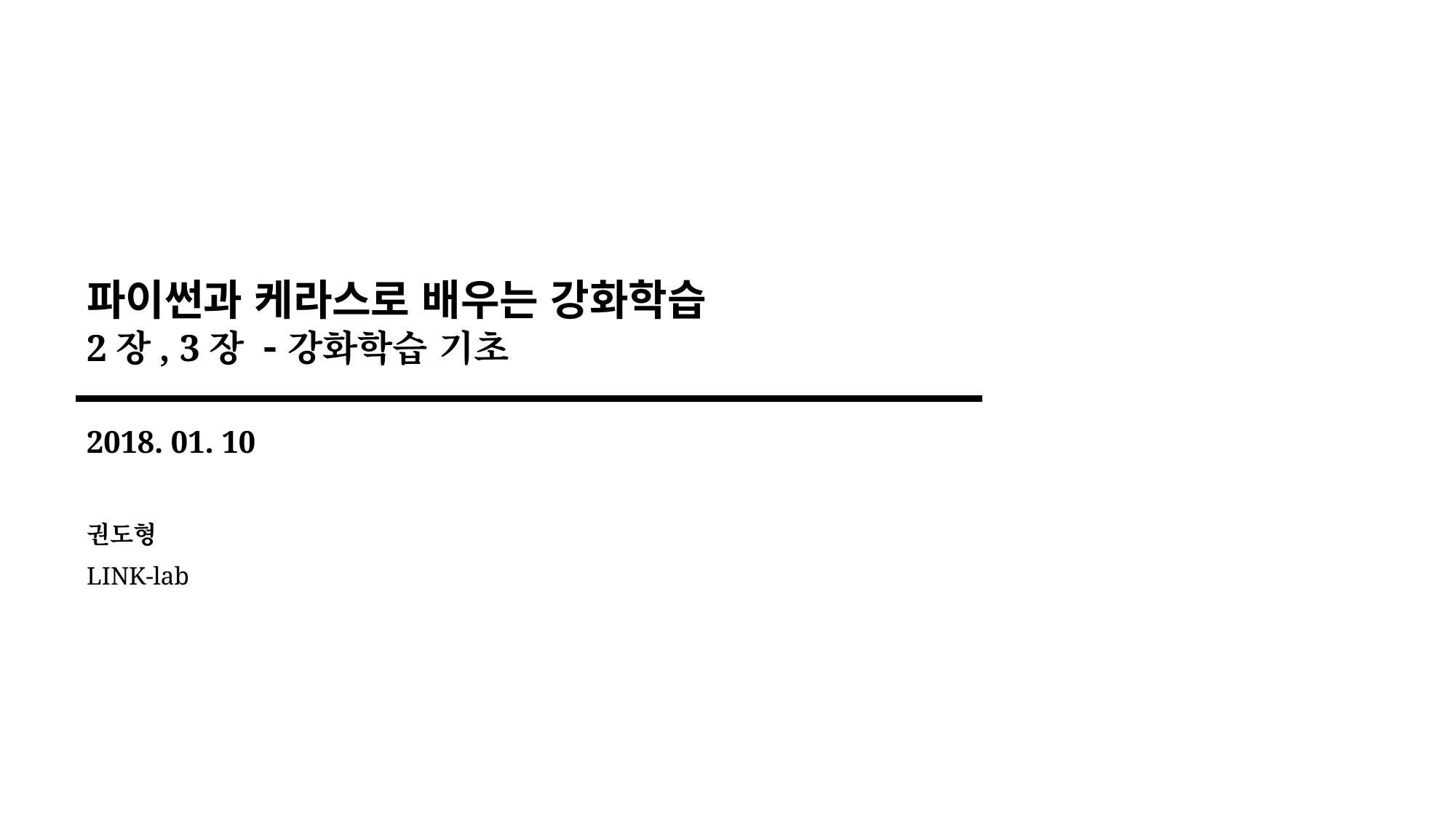

# 파이썬과 케라스로 배우는 강화학습 2장, 3장 -강화학습 기초
2018. 01. 10

권도형
LINK-lab